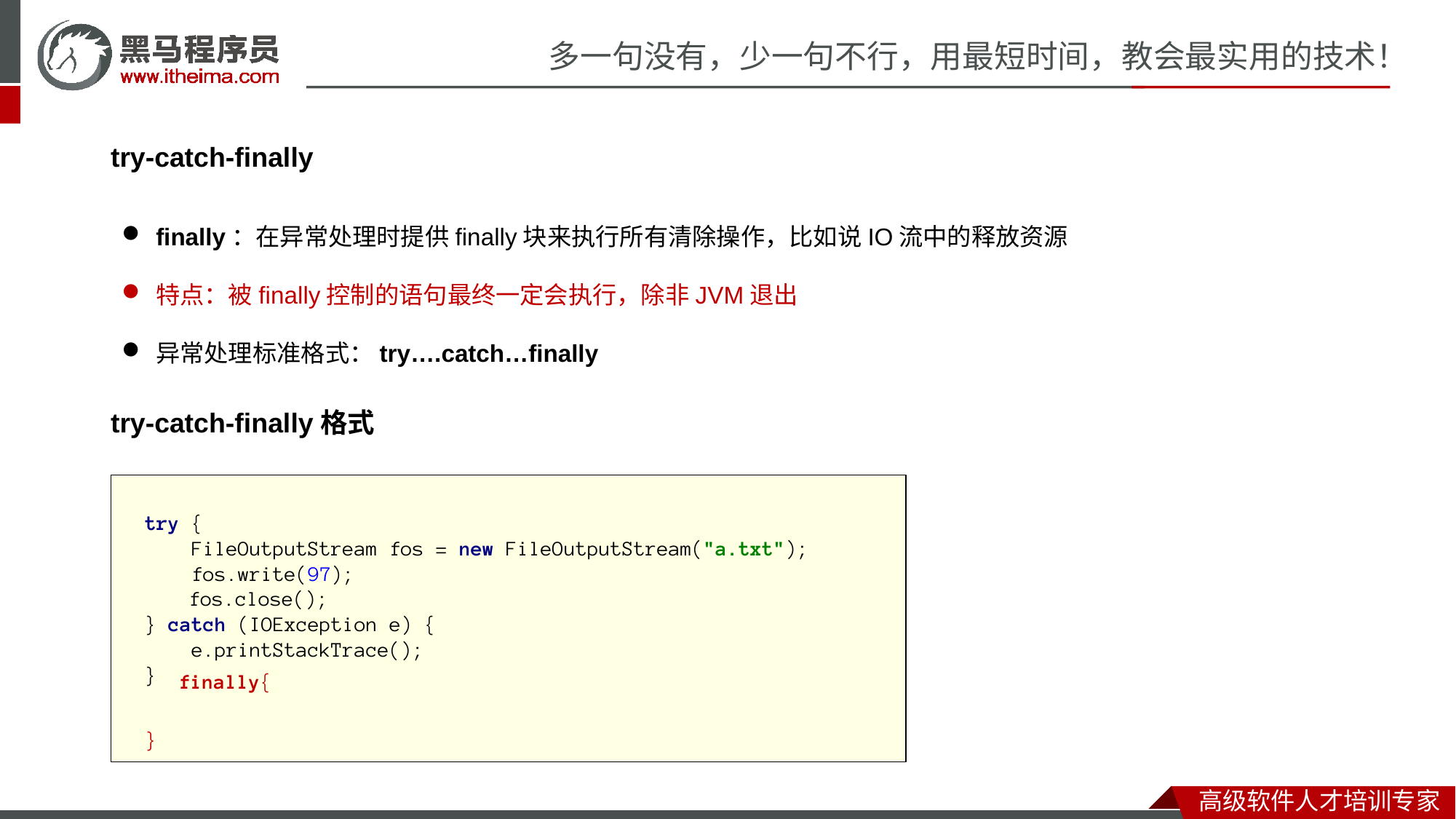

try-catch-finally
finally：在异常处理时提供finally块来执行所有清除操作，比如说IO流中的释放资源
特点：被finally控制的语句最终一定会执行，除非JVM退出
异常处理标准格式：try….catch…finally
try-catch-finally格式

try {
    FileOutputStream fos = new FileOutputStream("a.txt");
    fos.write(97);
} catch (IOException e) {
    e.printStackTrace();
}
fos.close();
finally{

}